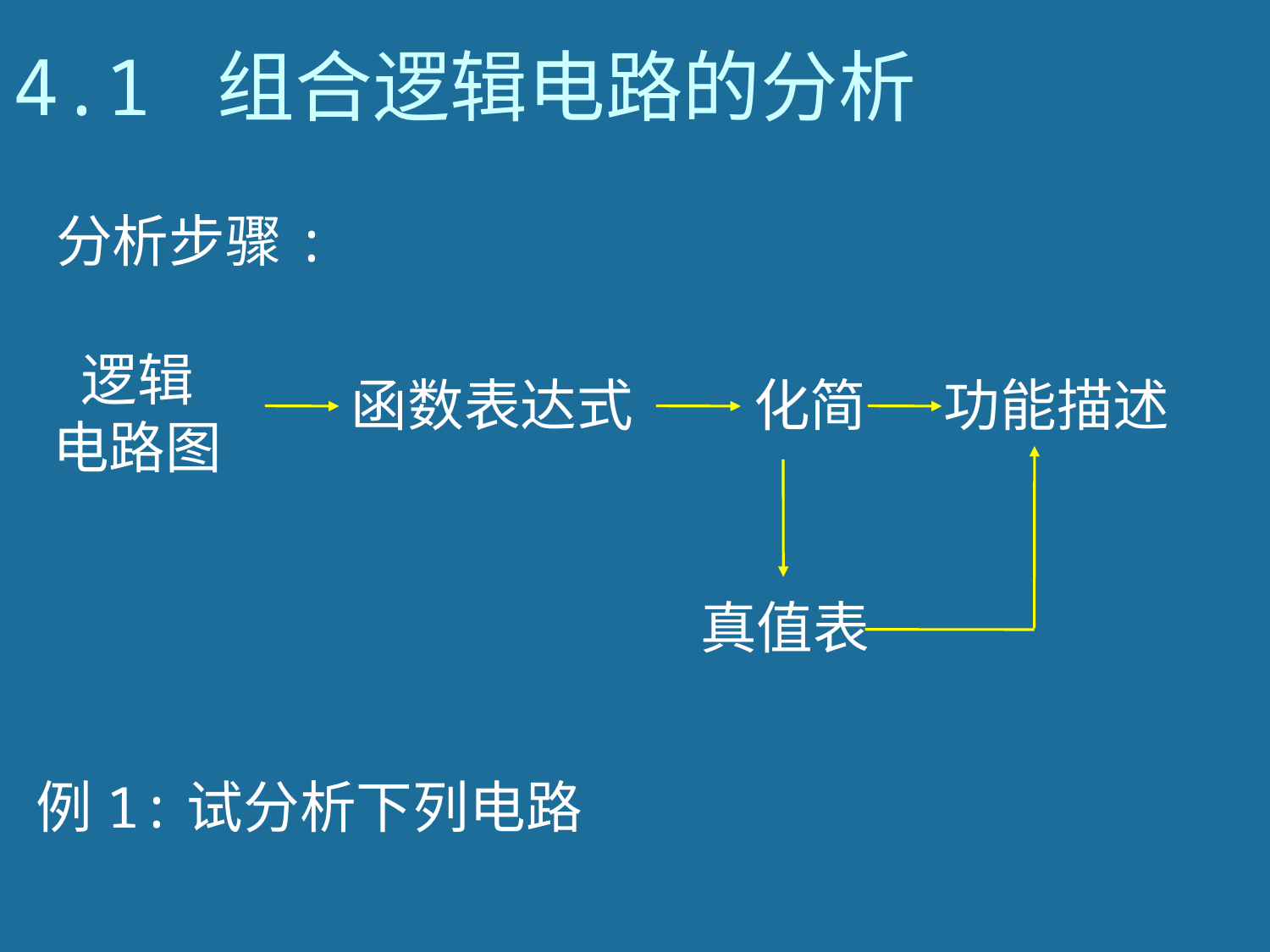

# 4.1 组合逻辑电路的分析
分析步骤:
逻辑
电路图
函数表达式
化简

功能描述

真值表

例1:试分析下列电路
4